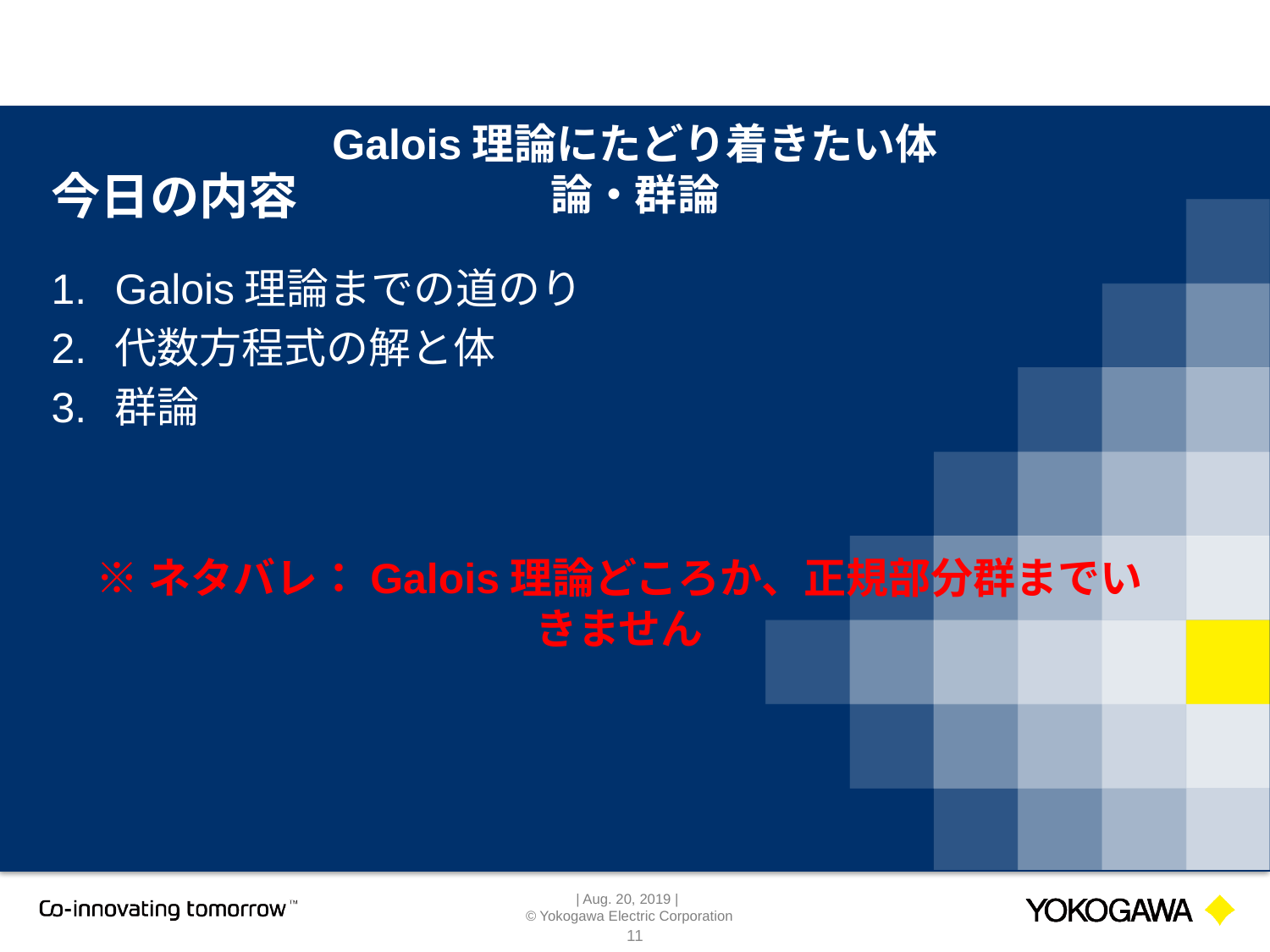

Galois理論にたどり着きたい体論・群論
# 今日の内容
Galois理論までの道のり
代数方程式の解と体
群論
※ネタバレ：Galois理論どころか、正規部分群までいきません
11